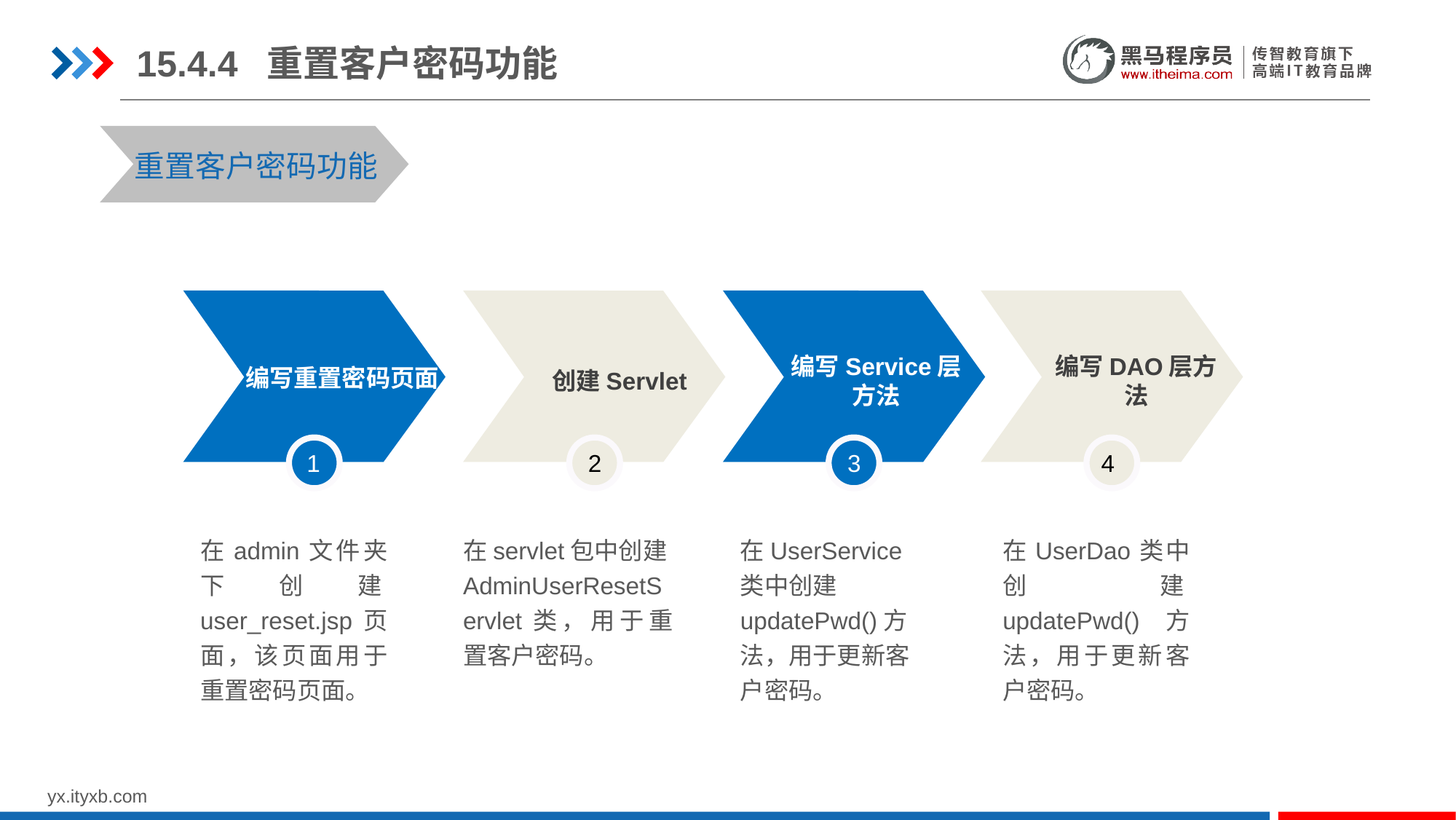

15.4.4  重置客户密码功能

重置客户密码功能

编写重置密码页面

创建Servlet

编写Service层方法

编写DAO层方法

1

2

3

4
在servlet包中创建AdminUserResetServlet类，用于重置客户密码。
在admin文件夹下创建user_reset.jsp页面，该页面用于重置密码页面。
在UserService类中创建updatePwd()方法，用于更新客户密码。
在UserDao类中创建updatePwd()方法，用于更新客户密码。